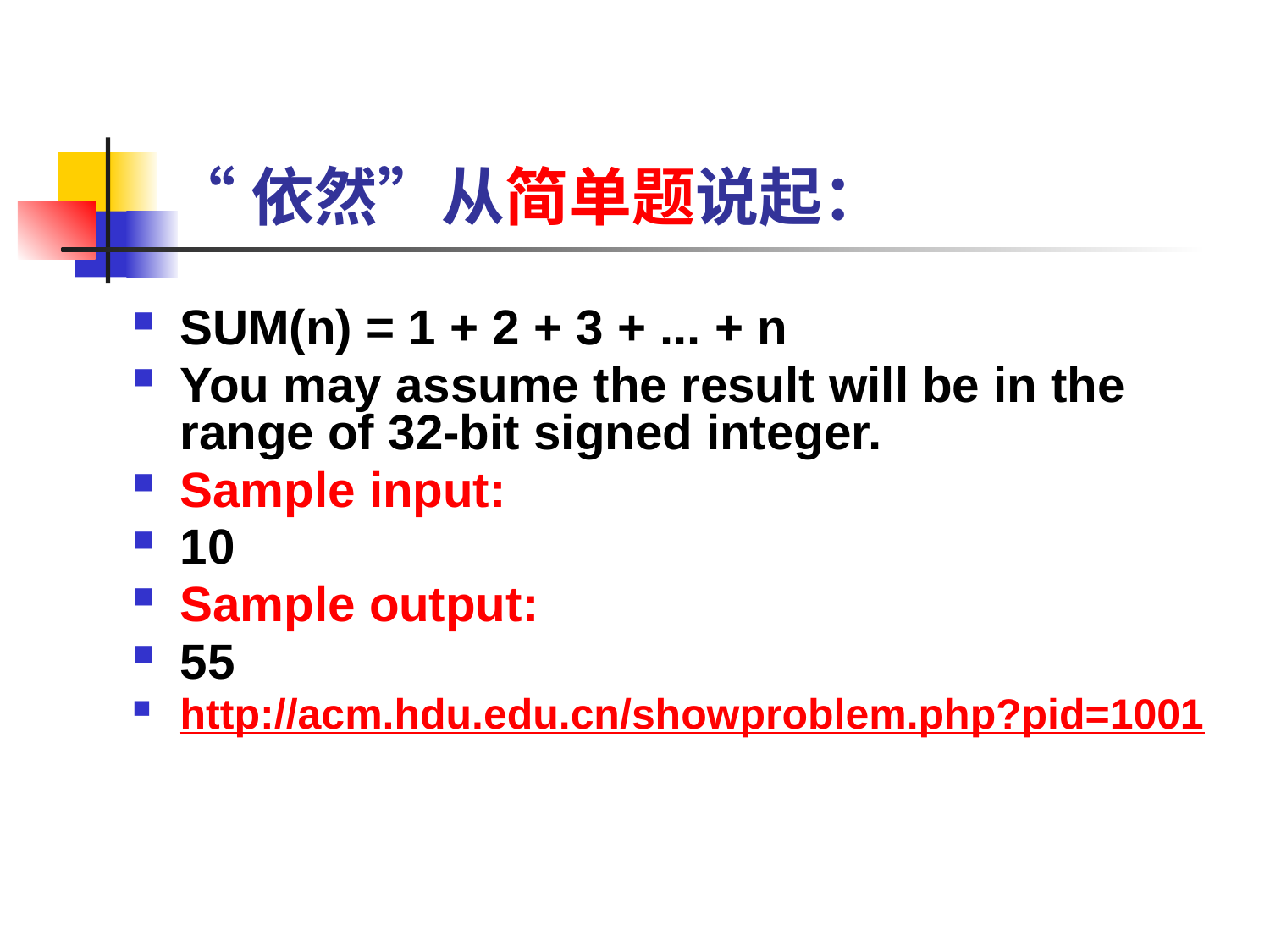

# “依然”从简单题说起：
SUM(n) = 1 + 2 + 3 + ... + n
You may assume the result will be in the range of 32-bit signed integer.
Sample input:
10
Sample output:
55
http://acm.hdu.edu.cn/showproblem.php?pid=1001

4